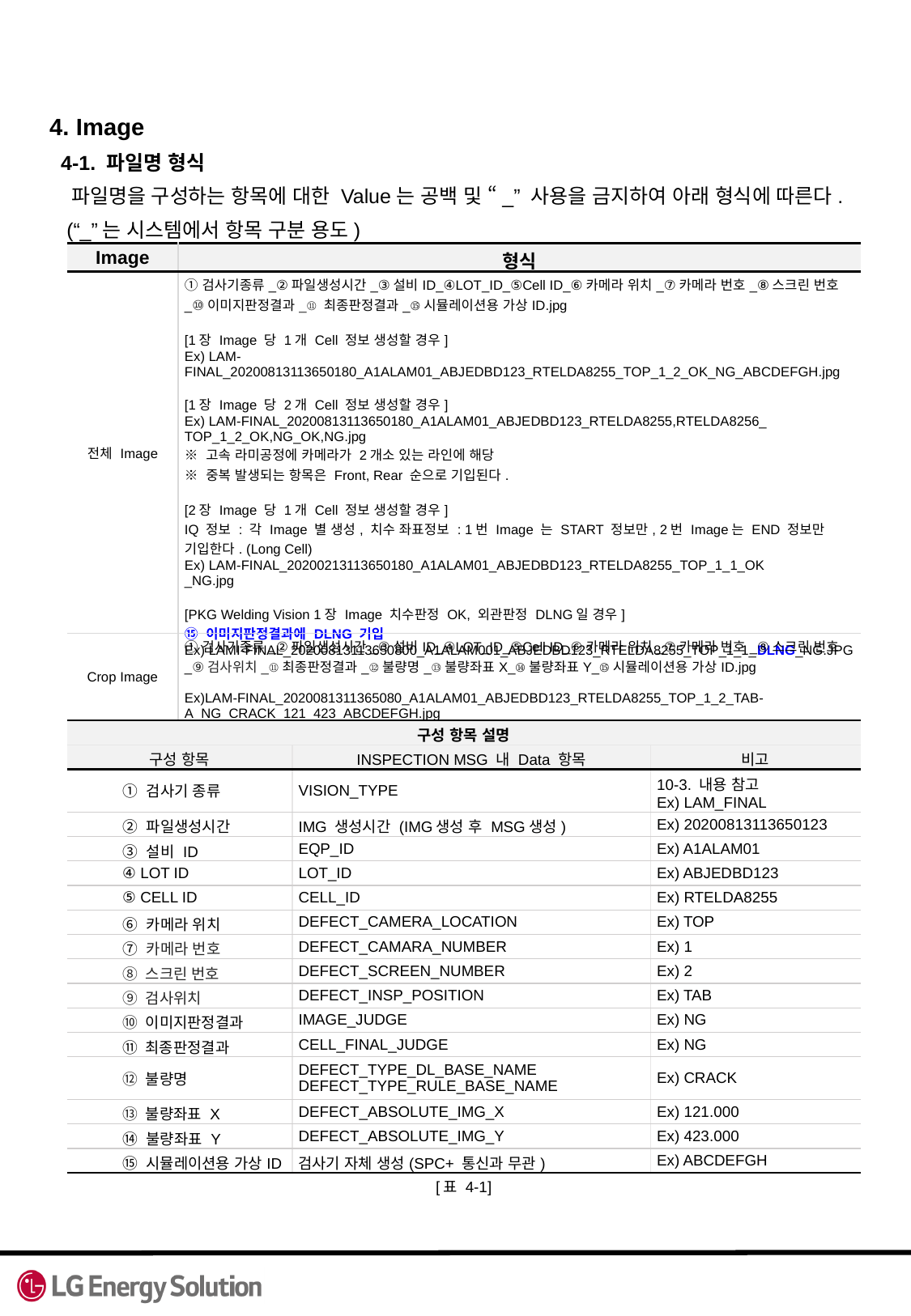

4. Image
  4-1. 파일명 형식
   파일명을 구성하는 항목에 대한 Value는 공백 및 “_” 사용을 금지하여 아래 형식에 따른다.
   (“_”는 시스템에서 항목 구분 용도)

| Image |  | 형식 |  |  |
| --- | --- | --- | --- | --- |
| 전체 Image |  | ①검사기종류\_②파일생성시간\_③설비ID\_④LOT\_ID\_⑤Cell ID\_⑥카메라 위치\_⑦카메라 번호\_⑧스크린 번호\_⑩이미지판정결과\_⑪ 최종판정결과\_⑮시뮬레이션용 가상ID.jpg [1장 Image 당 1개 Cell 정보 생성할 경우] Ex) LAM-FINAL\_20200813113650180\_A1ALAM01\_ABJEDBD123\_RTELDA8255\_TOP\_1\_2\_OK\_NG\_ABCDEFGH.jpg [1장 Image 당 2개 Cell 정보 생성할 경우] Ex) LAM-FINAL\_20200813113650180\_A1ALAM01\_ABJEDBD123\_RTELDA8255,RTELDA8256\_ TOP\_1\_2\_OK,NG\_OK,NG.jpg ※ 고속 라미공정에 카메라가 2개소 있는 라인에 해당 ※ 중복 발생되는 항목은 Front, Rear 순으로 기입된다. [2장 Image 당 1개 Cell 정보 생성할 경우] IQ 정보 : 각 Image 별 생성, 치수 좌표정보 : 1번 Image 는 START 정보만, 2번 Image는 END 정보만 기입한다. (Long Cell) Ex) LAM-FINAL\_20200213113650180\_A1ALAM01\_ABJEDBD123\_RTELDA8255\_TOP\_1\_1\_OK \_NG.jpg [PKG Welding Vision 1장 Image 치수판정 OK, 외관판정 DLNG일 경우] ⑮ 이미지판정결과에 DLNG 기입 Ex) LAMI-FINAL\_20200813113650800\_A1ALAM001\_ABJEDBD123\_RTELDA8255\_TOP\_1\_1\_DLNG\_NG.JPG |  |  |
| Crop Image |  | ①검사기종류\_②파일생성시간\_③설비ID\_④LOT\_ID\_⑤Cell ID\_⑥카메라 위치\_⑦카메라 번호\_⑧스크린 번호\_⑨검사위치\_⑪최종판정결과\_⑫불량명\_⑬불량좌표X\_⑭불량좌표Y\_⑮시뮬레이션용 가상ID.jpg Ex)LAM-FINAL\_2020081311365080\_A1ALAM01\_ABJEDBD123\_RTELDA8255\_TOP\_1\_2\_TAB-A\_NG\_CRACK\_121\_423\_ABCDEFGH.jpg |  |  |
| 구성 항목 설명 |  |  |  |  |
| 구성 항목 |  |  | INSPECTION MSG 내 Data 항목 | 비고 |
|  | ① 검사기 종류 |  | VISION\_TYPE | 10-3. 내용 참고 Ex) LAM\_FINAL |
|  | ② 파일생성시간 |  | IMG 생성시간 (IMG생성 후 MSG생성) | Ex) 20200813113650123 |
|  | ③ 설비 ID |  | EQP\_ID | Ex) A1ALAM01 |
|  | ④ LOT ID |  | LOT\_ID | Ex) ABJEDBD123 |
|  | ⑤ CELL ID |  | CELL\_ID | Ex) RTELDA8255 |
|  | ⑥ 카메라 위치 |  | DEFECT\_CAMERA\_LOCATION | Ex) TOP |
|  | ⑦ 카메라 번호 |  | DEFECT\_CAMARA\_NUMBER | Ex) 1 |
|  | ⑧ 스크린 번호 |  | DEFECT\_SCREEN\_NUMBER | Ex) 2 |
|  | ⑨ 검사위치 |  | DEFECT\_INSP\_POSITION | Ex) TAB |
|  | ⑩ 이미지판정결과 |  | IMAGE\_JUDGE | Ex) NG |
|  | ⑪ 최종판정결과 |  | CELL\_FINAL\_JUDGE | Ex) NG |
|  | ⑫ 불량명 |  | DEFECT\_TYPE\_DL\_BASE\_NAME DEFECT\_TYPE\_RULE\_BASE\_NAME | Ex) CRACK |
|  | ⑬ 불량좌표 X |  | DEFECT\_ABSOLUTE\_IMG\_X | Ex) 121.000 |
|  | ⑭ 불량좌표 Y |  | DEFECT\_ABSOLUTE\_IMG\_Y | Ex) 423.000 |
|  | ⑮ 시뮬레이션용 가상ID |  | 검사기 자체 생성(SPC+ 통신과 무관) | Ex) ABCDEFGH |
[표 4-1]